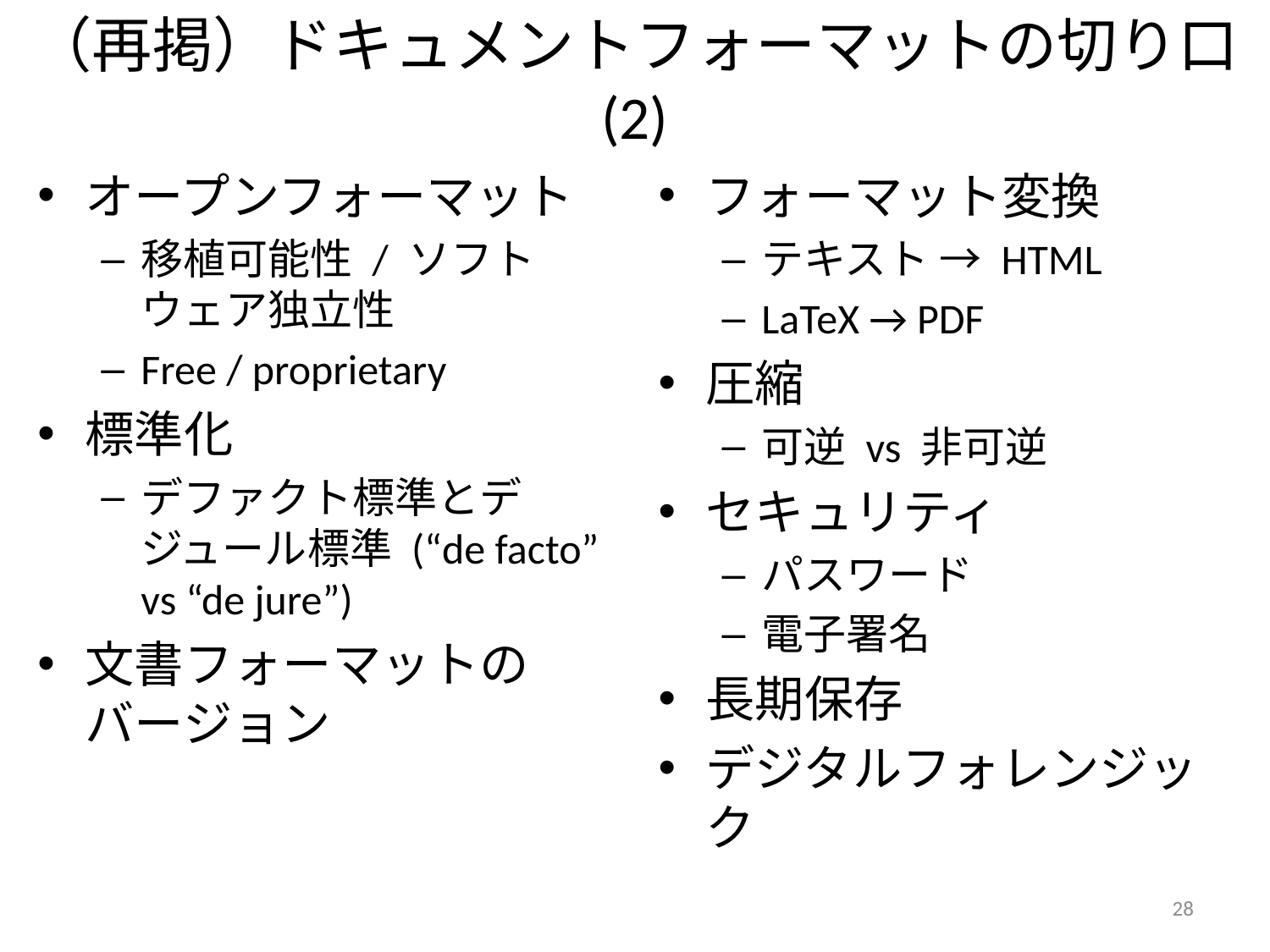

# （再掲）ドキュメントフォーマットの切り口 (2)
オープンフォーマット
移植可能性 / ソフトウェア独立性
Free / proprietary
標準化
デファクト標準とデジュール標準 (“de facto” vs “de jure”)
文書フォーマットのバージョン
フォーマット変換
テキスト → HTML
LaTeX → PDF
圧縮
可逆 vs 非可逆
セキュリティ
パスワード
電子署名
長期保存
デジタルフォレンジック
28